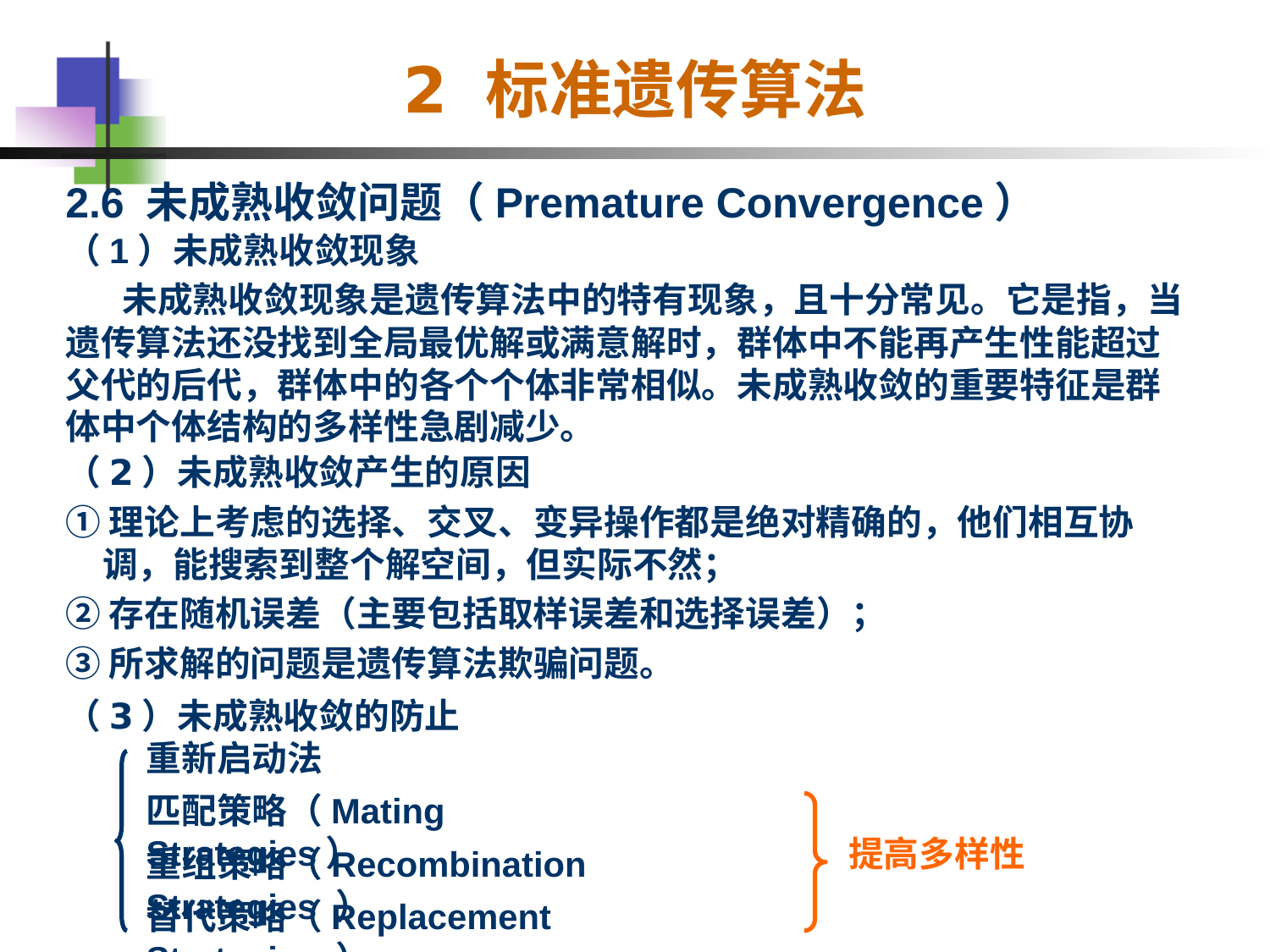

# 2 标准遗传算法
2.6 未成熟收敛问题（Premature Convergence）
（1）未成熟收敛现象
      未成熟收敛现象是遗传算法中的特有现象，且十分常见。它是指，当遗传算法还没找到全局最优解或满意解时，群体中不能再产生性能超过父代的后代，群体中的各个个体非常相似。未成熟收敛的重要特征是群体中个体结构的多样性急剧减少。
（2）未成熟收敛产生的原因
①理论上考虑的选择、交叉、变异操作都是绝对精确的，他们相互协调，能搜索到整个解空间，但实际不然；
②存在随机误差（主要包括取样误差和选择误差）；
③所求解的问题是遗传算法欺骗问题。
（3）未成熟收敛的防止
重新启动法

匹配策略（Mating Strategies）

提高多样性
重组策略（Recombination Strategies ）
替代策略（Replacement Strategies ）